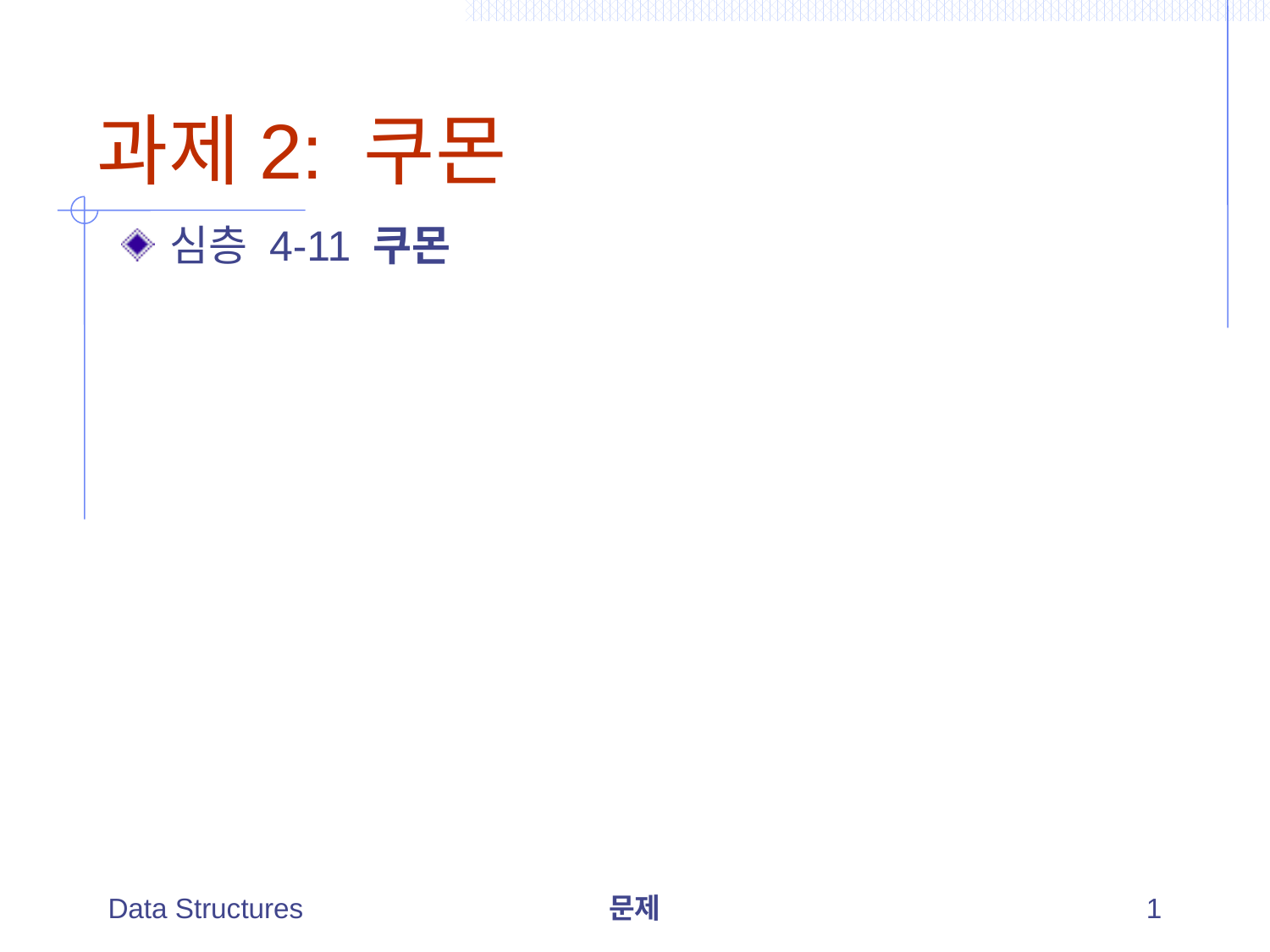

# 과제2: 쿠몬
심층 4-11 쿠몬
Data Structures
문제
1